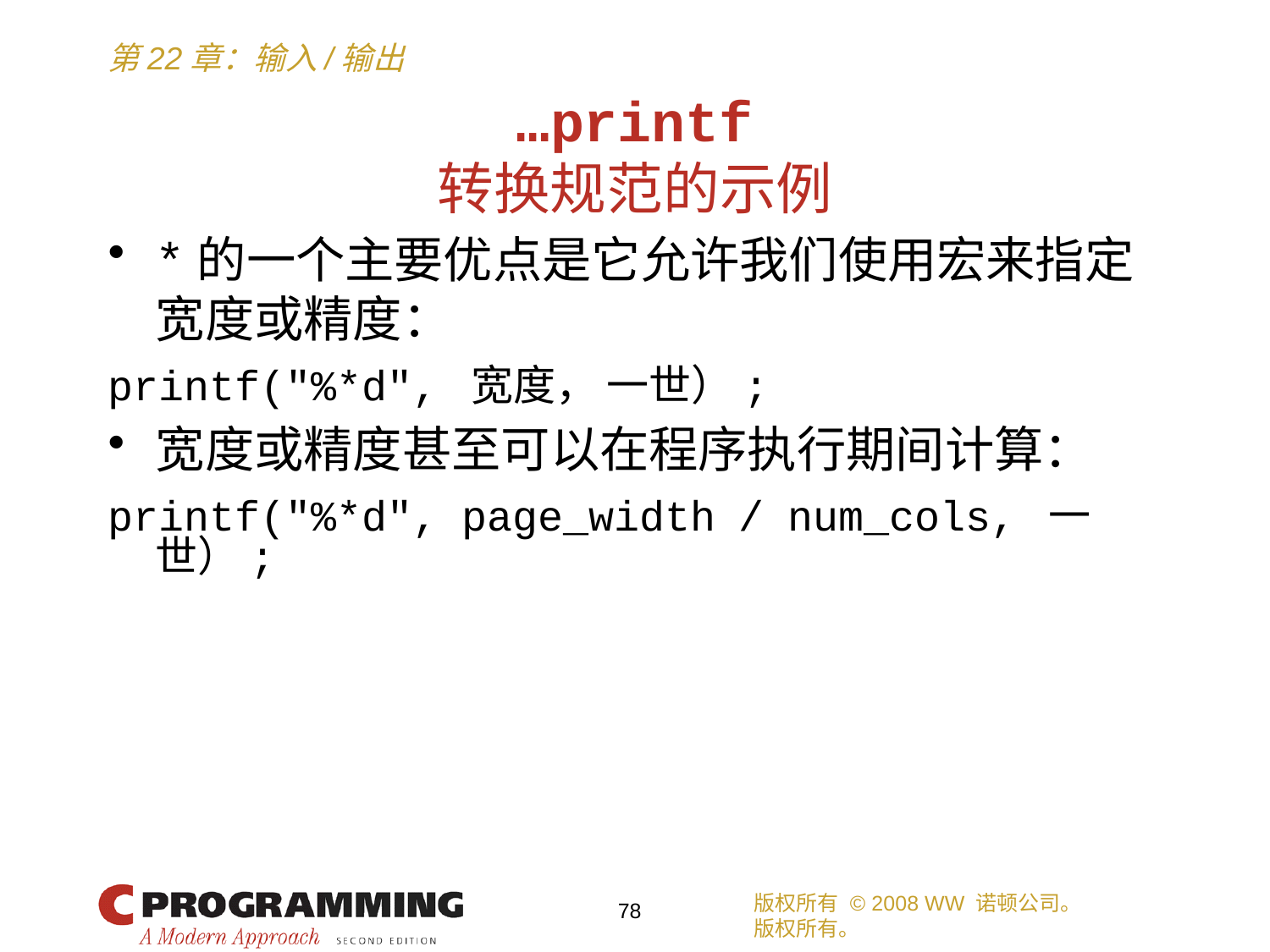

# …printf 转换规范的示例
*的一个主要优点是它允许我们使用宏来指定宽度或精度：
printf("%*d", 宽度， 一世）;
宽度或精度甚至可以在程序执行期间计算：
printf("%*d", page_width / num_cols, 一世）;

版权所有 © 2008 WW 诺顿公司。
版权所有。
78